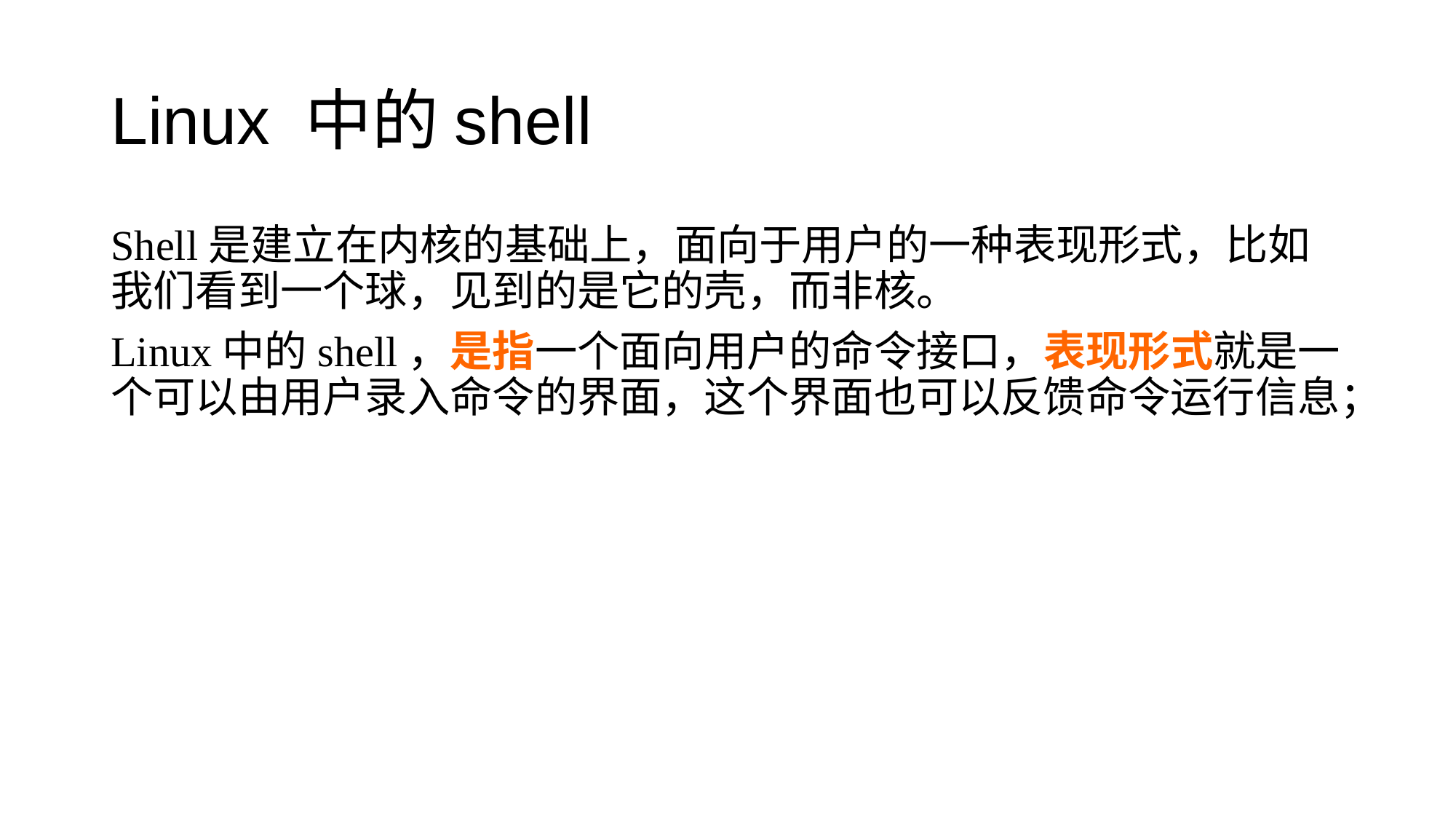

# Linux 中的shell
Shell是建立在内核的基础上，面向于用户的一种表现形式，比如我们看到一个球，见到的是它的壳，而非核。
Linux中的shell，是指一个面向用户的命令接口，表现形式就是一个可以由用户录入命令的界面，这个界面也可以反馈命令运行信息；